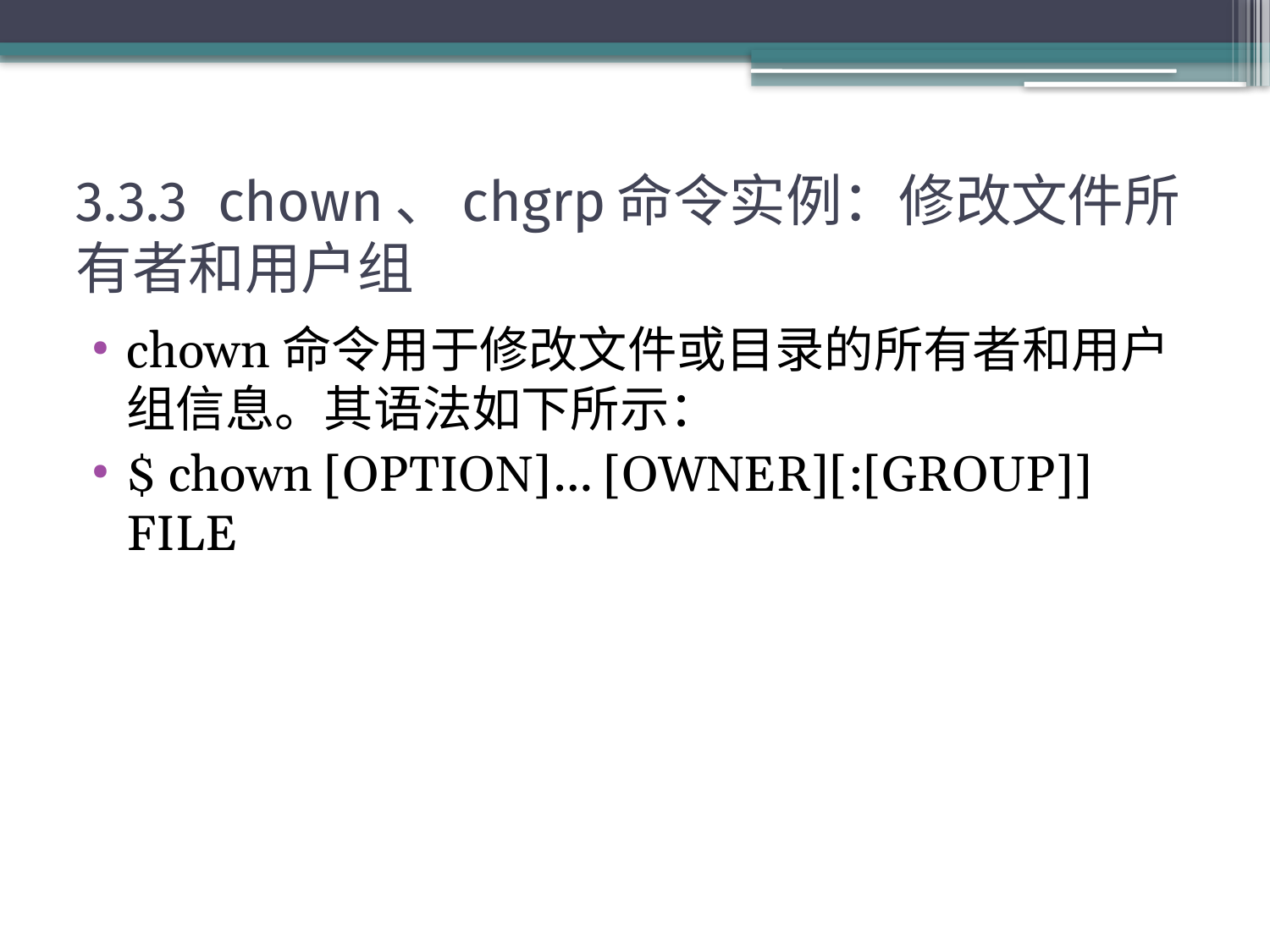

# 3.3.3  chown、chgrp命令实例：修改文件所有者和用户组
chown命令用于修改文件或目录的所有者和用户组信息。其语法如下所示：
$ chown [OPTION]… [OWNER][:[GROUP]] FILE